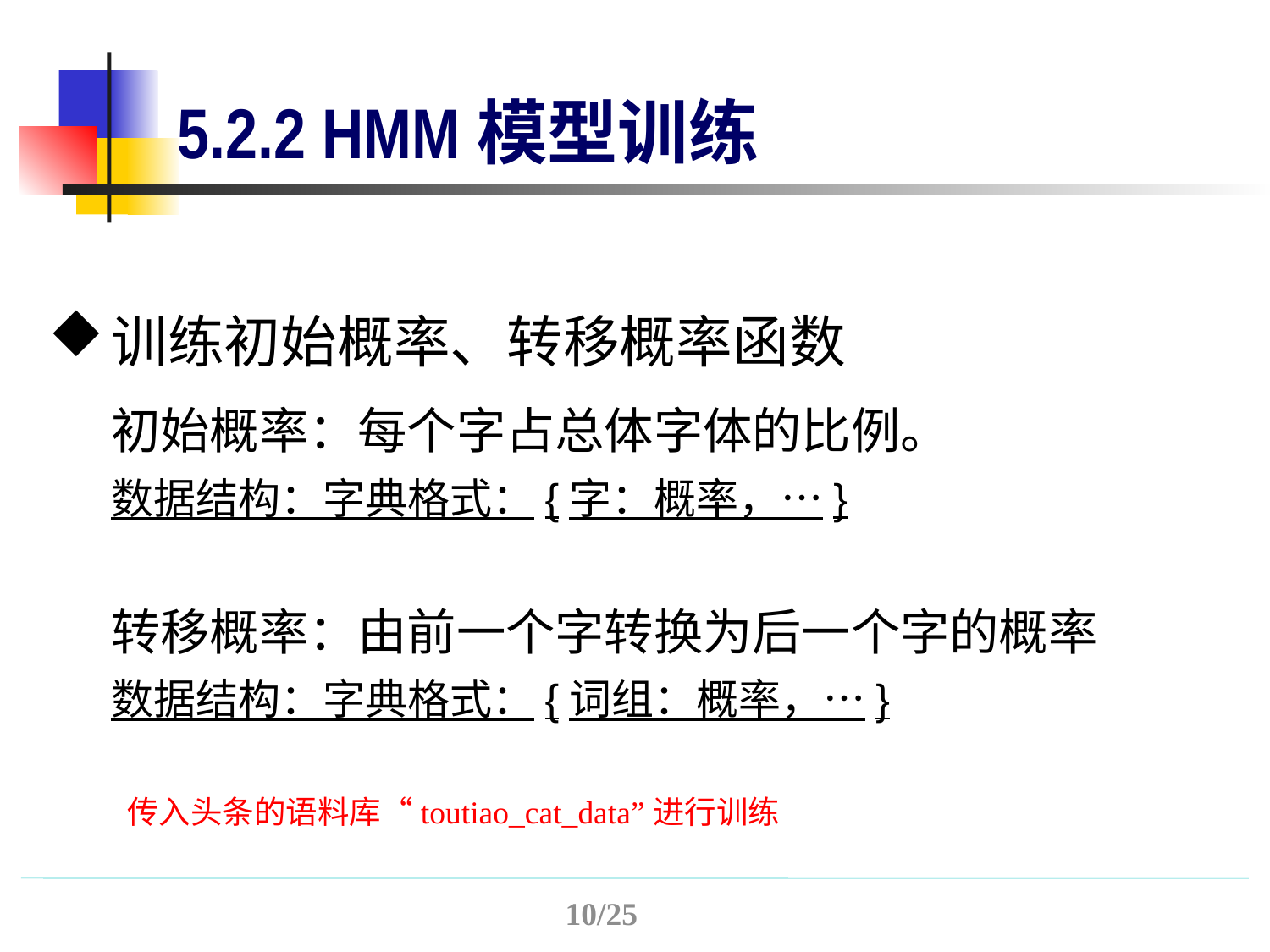

# 5.2.2 HMM模型训练
训练初始概率、转移概率函数
初始概率：每个字占总体字体的比例。
数据结构：字典格式：{字：概率，…}

转移概率：由前一个字转换为后一个字的概率
数据结构：字典格式：{词组：概率，…}
传入头条的语料库“toutiao_cat_data”进行训练